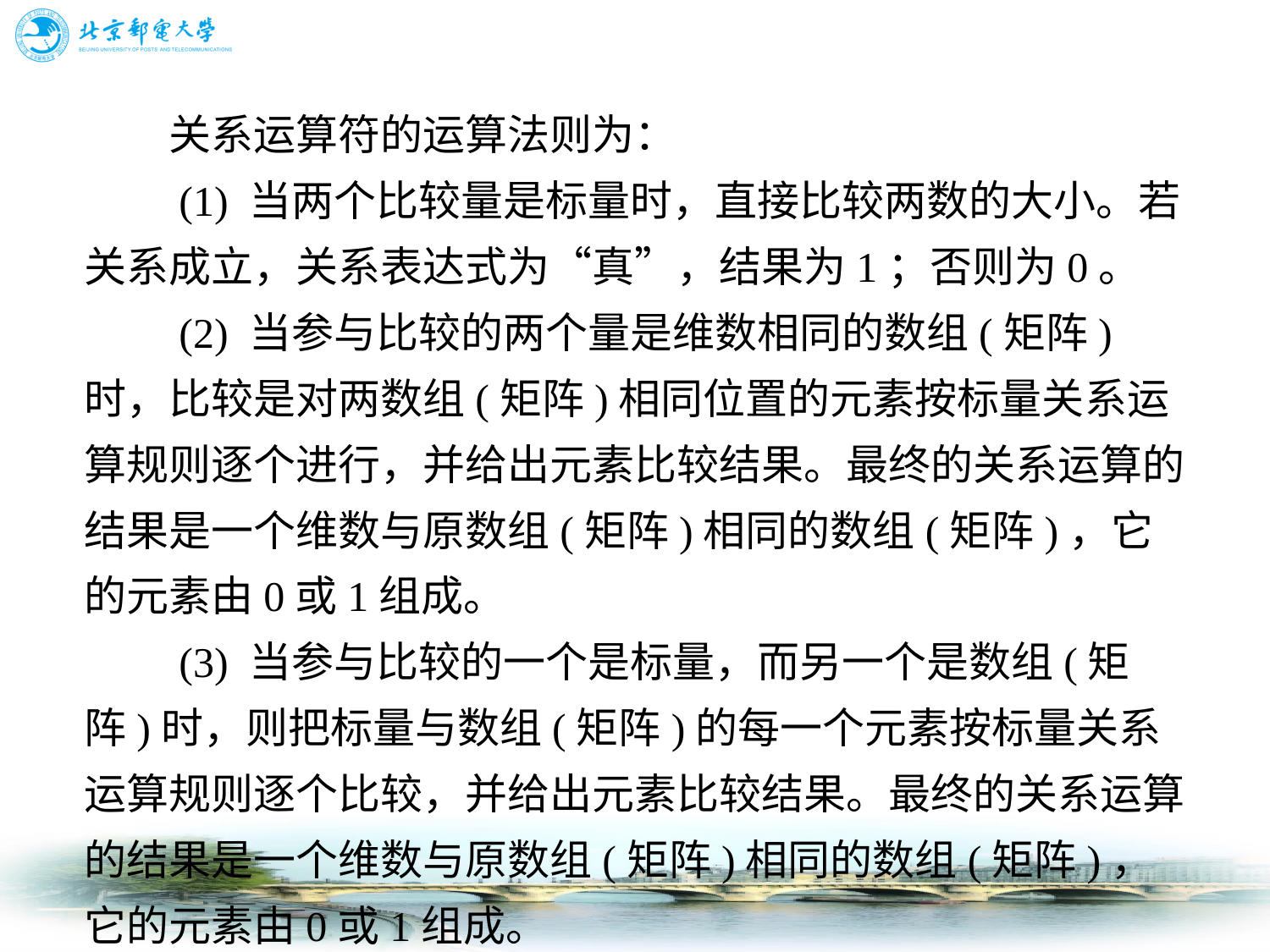

# 关系运算符的运算法则为： 　　(1) 当两个比较量是标量时，直接比较两数的大小。若关系成立，关系表达式为“真”，结果为1；否则为0。 　　(2) 当参与比较的两个量是维数相同的数组(矩阵)时，比较是对两数组(矩阵)相同位置的元素按标量关系运算规则逐个进行，并给出元素比较结果。最终的关系运算的结果是一个维数与原数组(矩阵)相同的数组(矩阵)，它的元素由0或1组成。 　　(3) 当参与比较的一个是标量，而另一个是数组(矩阵)时，则把标量与数组(矩阵)的每一个元素按标量关系运算规则逐个比较，并给出元素比较结果。最终的关系运算的结果是一个维数与原数组(矩阵)相同的数组(矩阵)，它的元素由0或1组成。